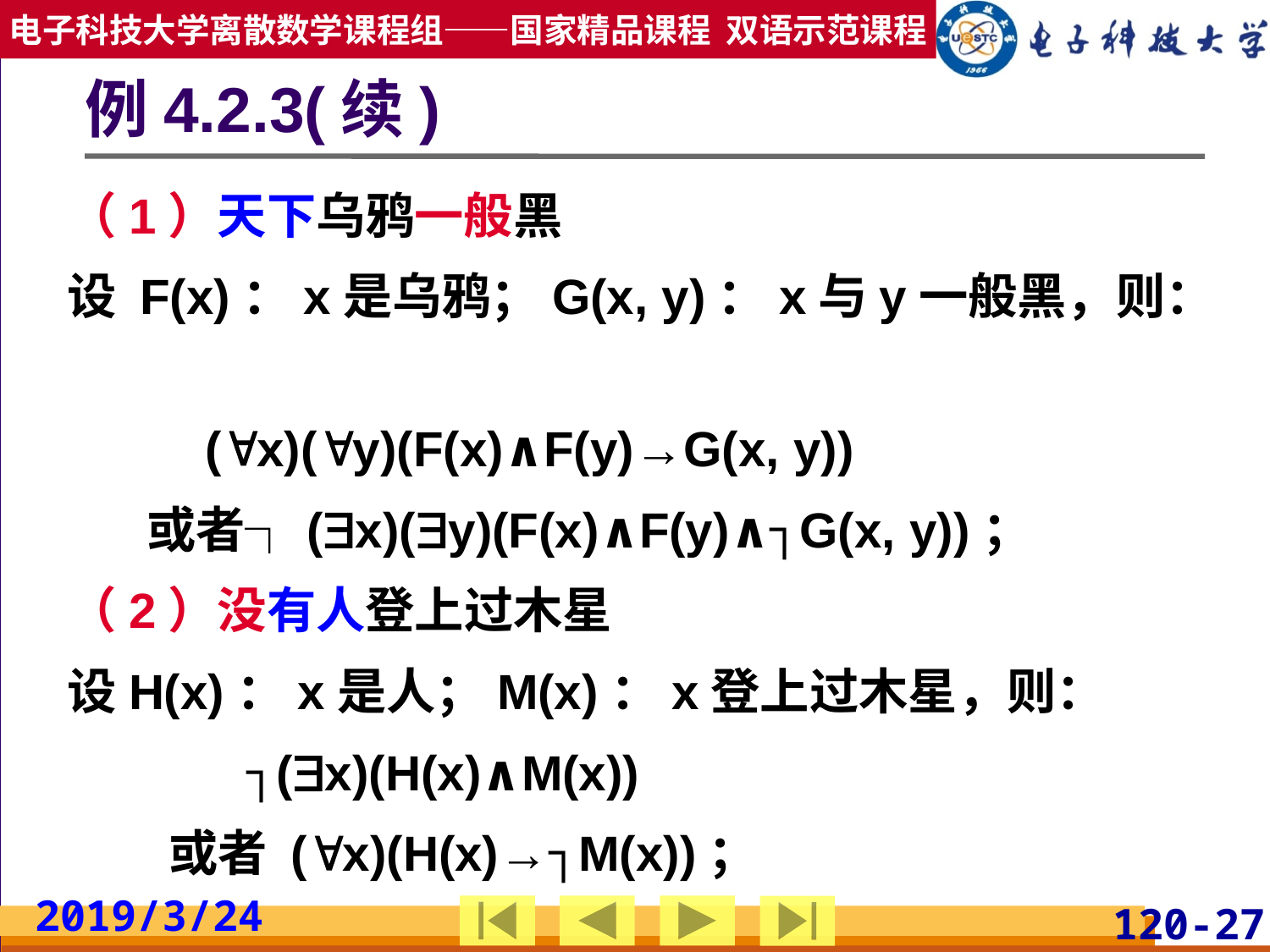

# 例4.2.3(续)
（1）天下乌鸦一般黑
设 F(x)：x是乌鸦；G(x, y)：x与y一般黑，则：
          (∀x)(∀y)(F(x)∧F(y)→G(x, y))
      或者┐(∃x)(∃y)(F(x)∧F(y)∧┐G(x, y))；
（2）没有人登上过木星
设H(x)：x是人；M(x)：x登上过木星，则：
             ┐(∃x)(H(x)∧M(x))
        或者 (∀x)(H(x)→┐M(x))；
2019/3/24